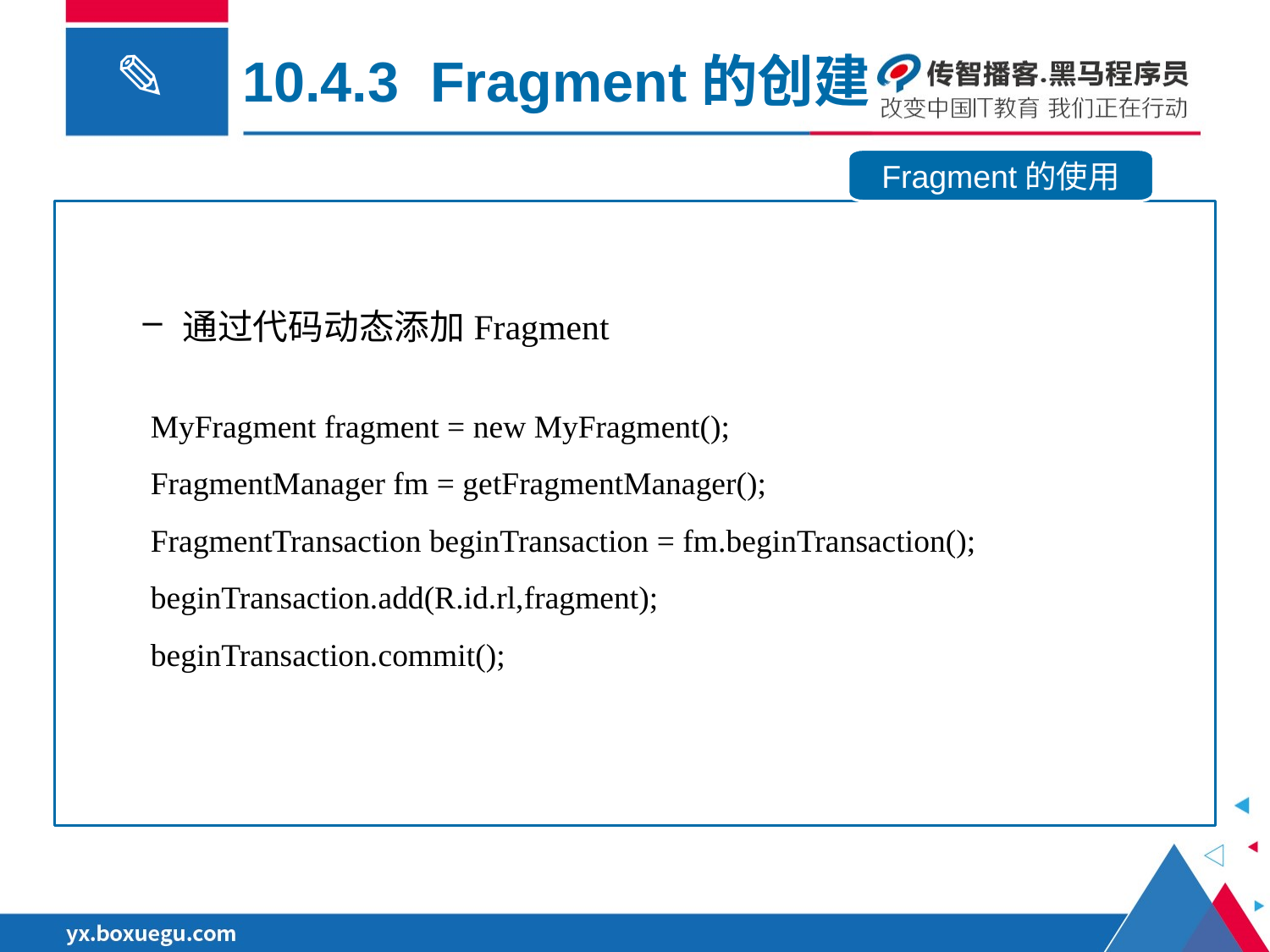

10.4.3  Fragment的创建

Fragment的使用

通过代码动态添加Fragment
    MyFragment fragment = new MyFragment();
    FragmentManager fm = getFragmentManager();
    FragmentTransaction beginTransaction = fm.beginTransaction();
    beginTransaction.add(R.id.rl,fragment);
    beginTransaction.commit();